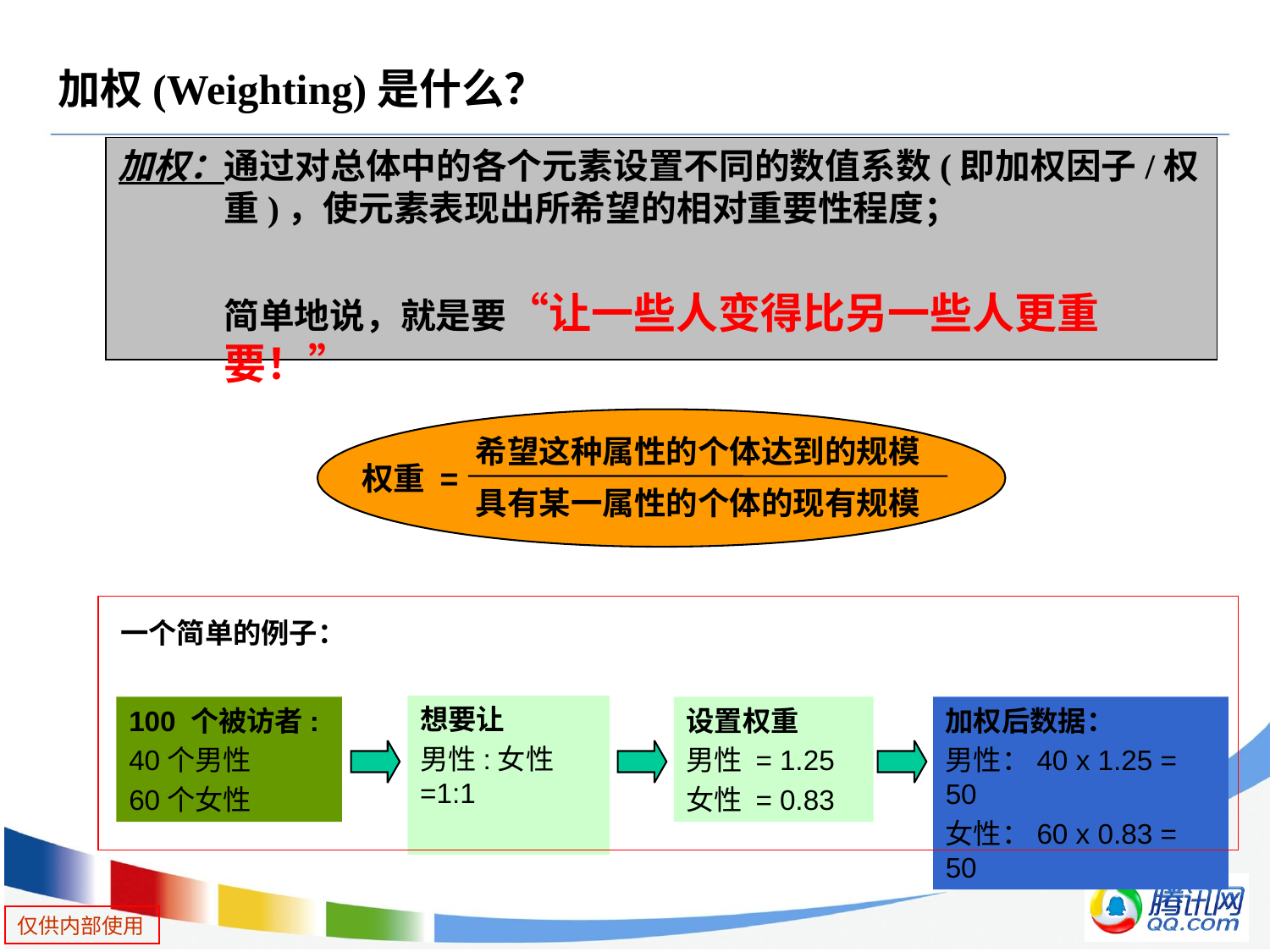

# 加权(Weighting)是什么？
加权：通过对总体中的各个元素设置不同的数值系数(即加权因子/权重)，使元素表现出所希望的相对重要性程度；

	简单地说，就是要“让一些人变得比另一些人更重要！”

希望这种属性的个体达到的规模
权重 =

具有某一属性的个体的现有规模

一个简单的例子：
想要让
男性:女性=1:1

100 个被访者:
40个男性
60个女性
设置权重
男性 = 1.25
女性 = 0.83
加权后数据：
男性：40 x 1.25 = 50
女性：60 x 0.83 = 50